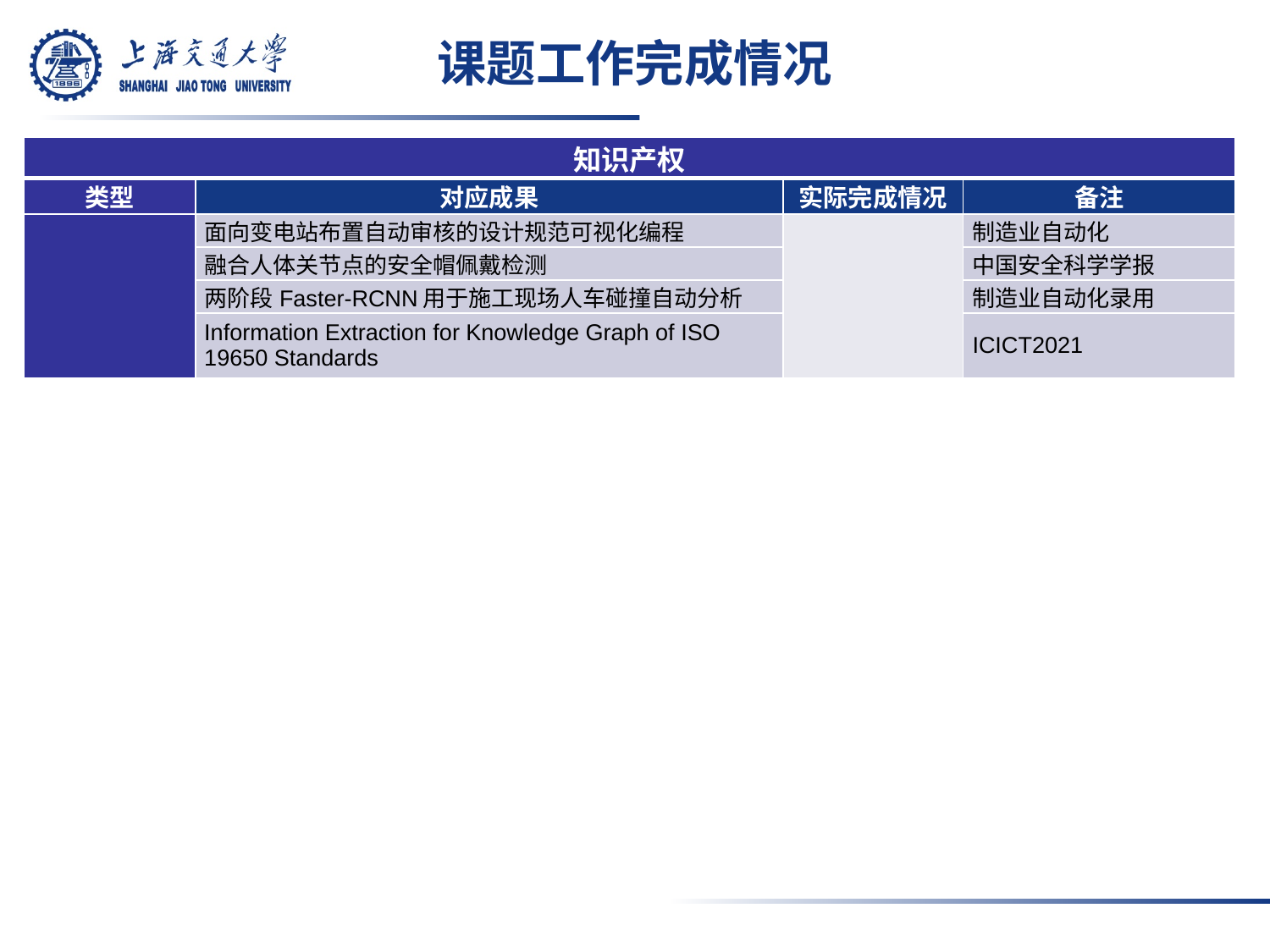

# 课题工作完成情况
| 知识产权 |  |  |  |
| --- | --- | --- | --- |
| 类型 | 对应成果 | 实际完成情况 | 备注 |
|  | 面向变电站布置自动审核的设计规范可视化编程 |  | 制造业自动化 |
|  | 融合人体关节点的安全帽佩戴检测 |  | 中国安全科学学报 |
|  | 两阶段Faster-RCNN用于施工现场人车碰撞自动分析 |  | 制造业自动化录用 |
|  | Information Extraction for Knowledge Graph of ISO 19650 Standards |  | ICICT2021 |